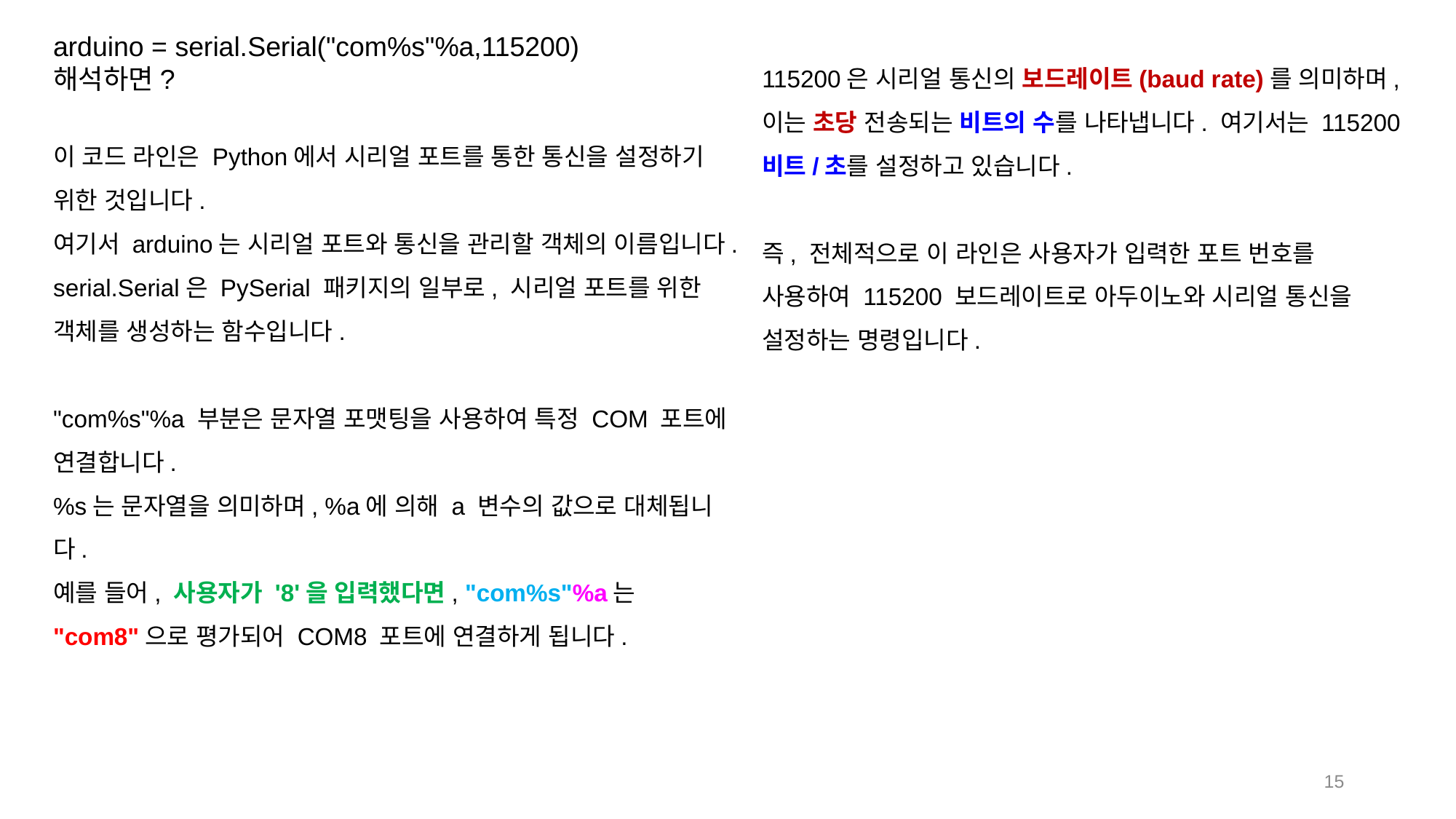

arduino = serial.Serial("com%s"%a,115200)
해석하면?

이 코드 라인은 Python에서 시리얼 포트를 통한 통신을 설정하기 위한 것입니다.
여기서 arduino는 시리얼 포트와 통신을 관리할 객체의 이름입니다.
serial.Serial은 PySerial 패키지의 일부로, 시리얼 포트를 위한 객체를 생성하는 함수입니다.

"com%s"%a 부분은 문자열 포맷팅을 사용하여 특정 COM 포트에 연결합니다.
%s는 문자열을 의미하며, %a에 의해 a 변수의 값으로 대체됩니다.
예를 들어, 사용자가 '8'을 입력했다면, "com%s"%a는 "com8"으로 평가되어 COM8 포트에 연결하게 됩니다.

115200은 시리얼 통신의 보드레이트(baud rate)를 의미하며, 이는 초당 전송되는 비트의 수를 나타냅니다. 여기서는 115200 비트/초를 설정하고 있습니다.

즉, 전체적으로 이 라인은 사용자가 입력한 포트 번호를 사용하여 115200 보드레이트로 아두이노와 시리얼 통신을 설정하는 명령입니다.
15